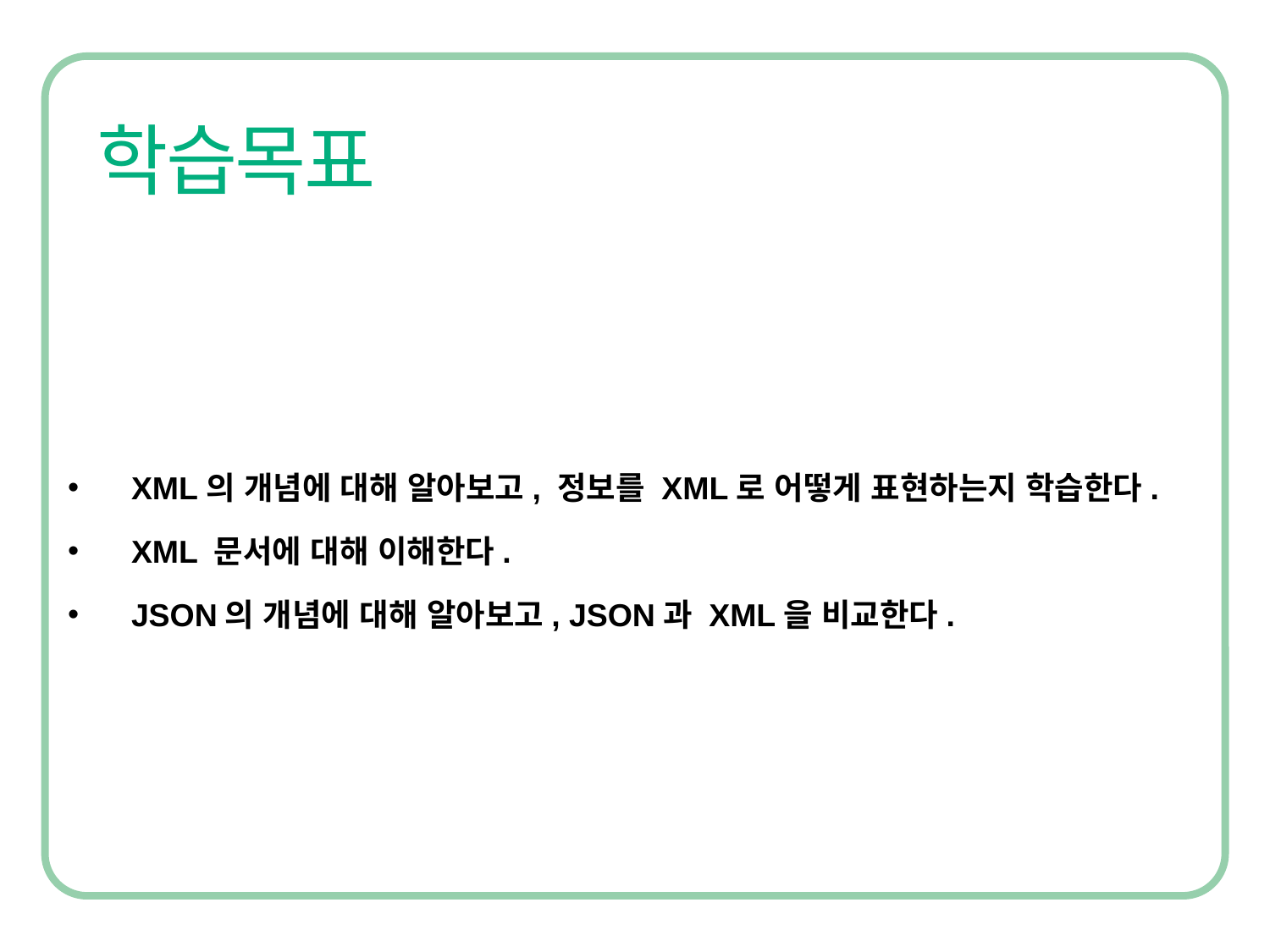

XML의 개념에 대해 알아보고, 정보를 XML로 어떻게 표현하는지 학습한다.
XML 문서에 대해 이해한다.
JSON의 개념에 대해 알아보고, JSON과 XML을 비교한다.